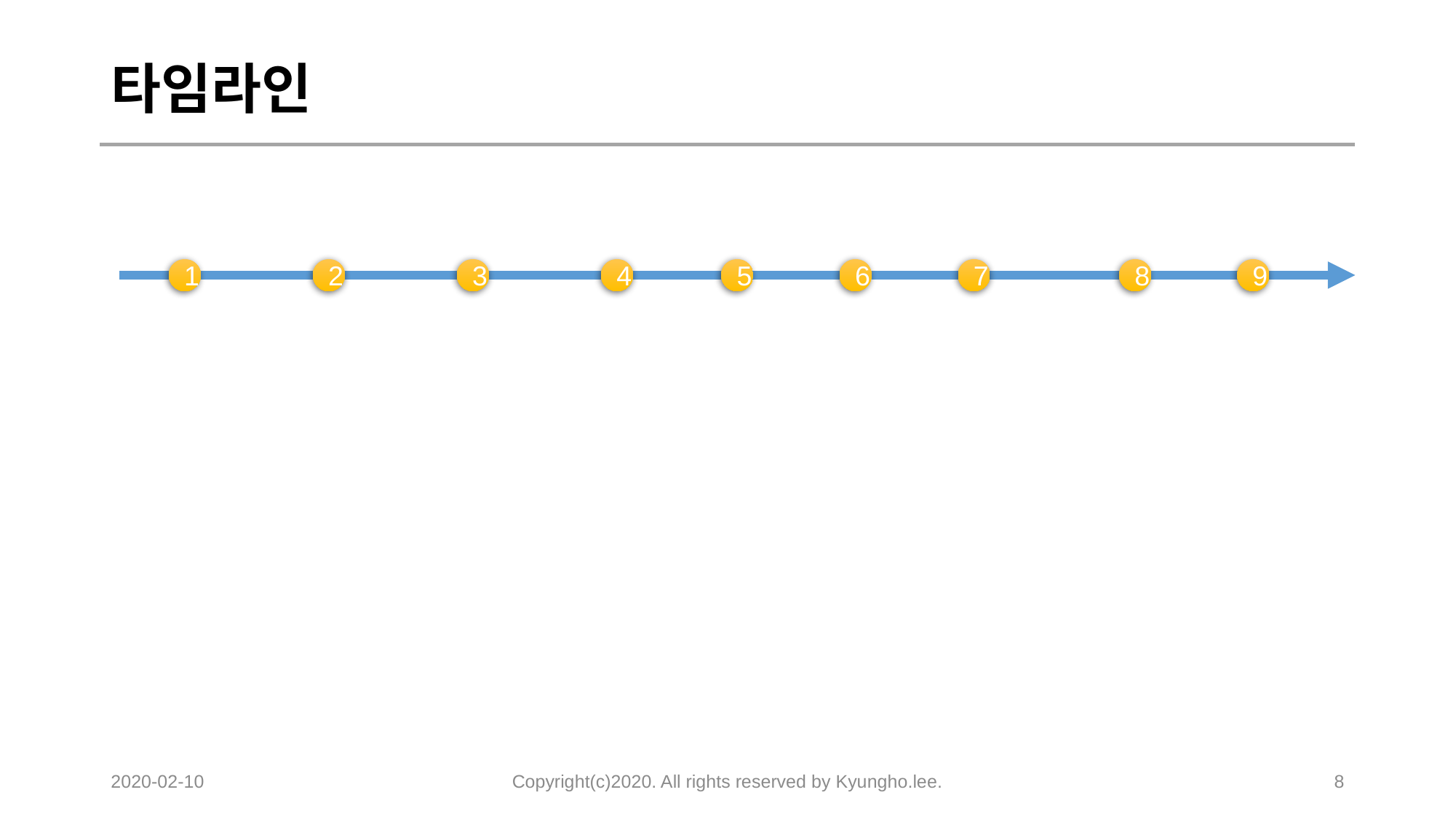

# 타임라인
1
2
3
4
5
6
7
8
9

2020-02-10
Copyright(c)2020. All rights reserved by Kyungho.lee.
8